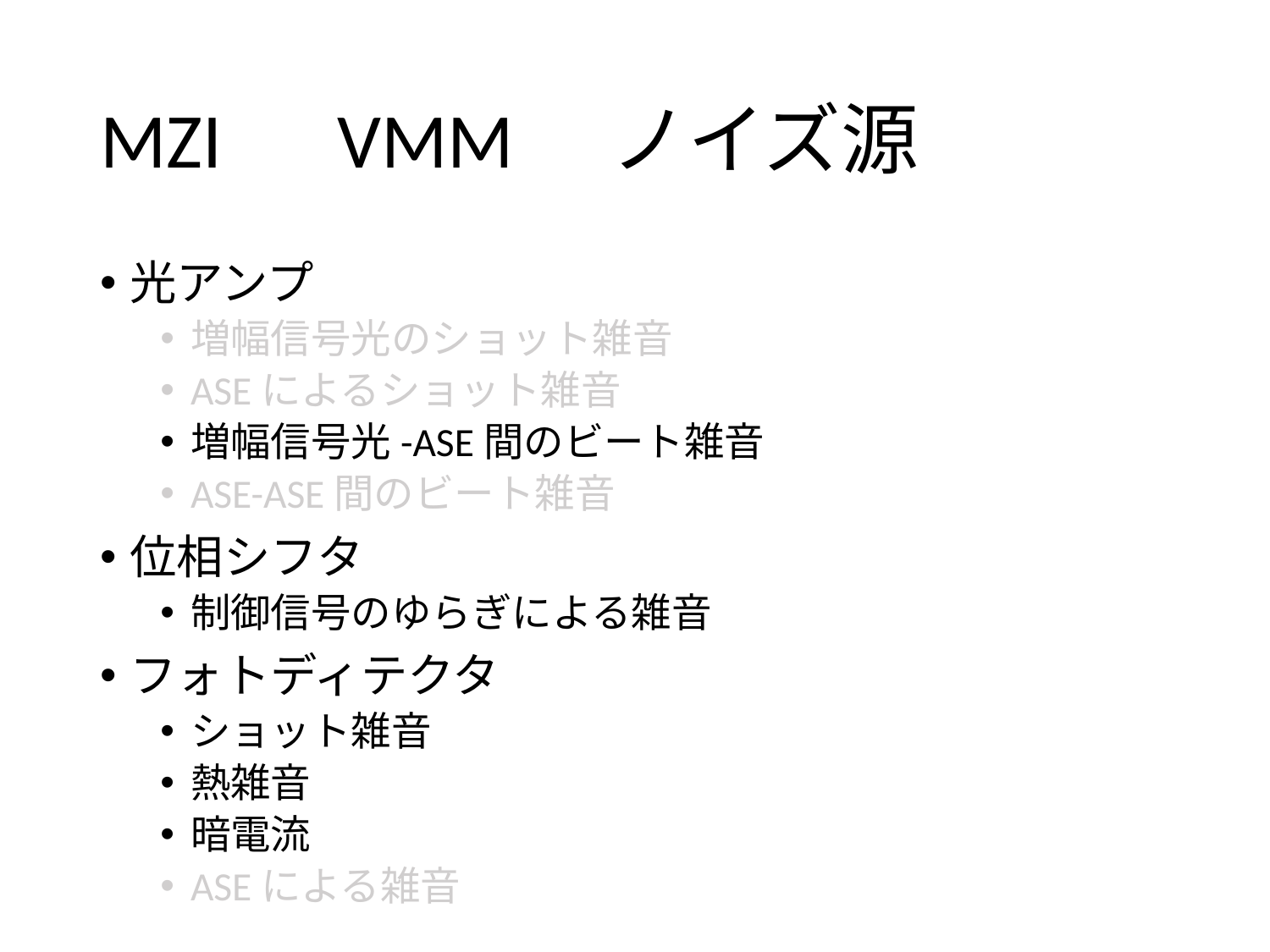

# MZI　VMM　ノイズ源
光アンプ
増幅信号光のショット雑音
ASEによるショット雑音
増幅信号光-ASE間のビート雑音
ASE-ASE間のビート雑音
位相シフタ
制御信号のゆらぎによる雑音
フォトディテクタ
ショット雑音
熱雑音
暗電流
ASEによる雑音